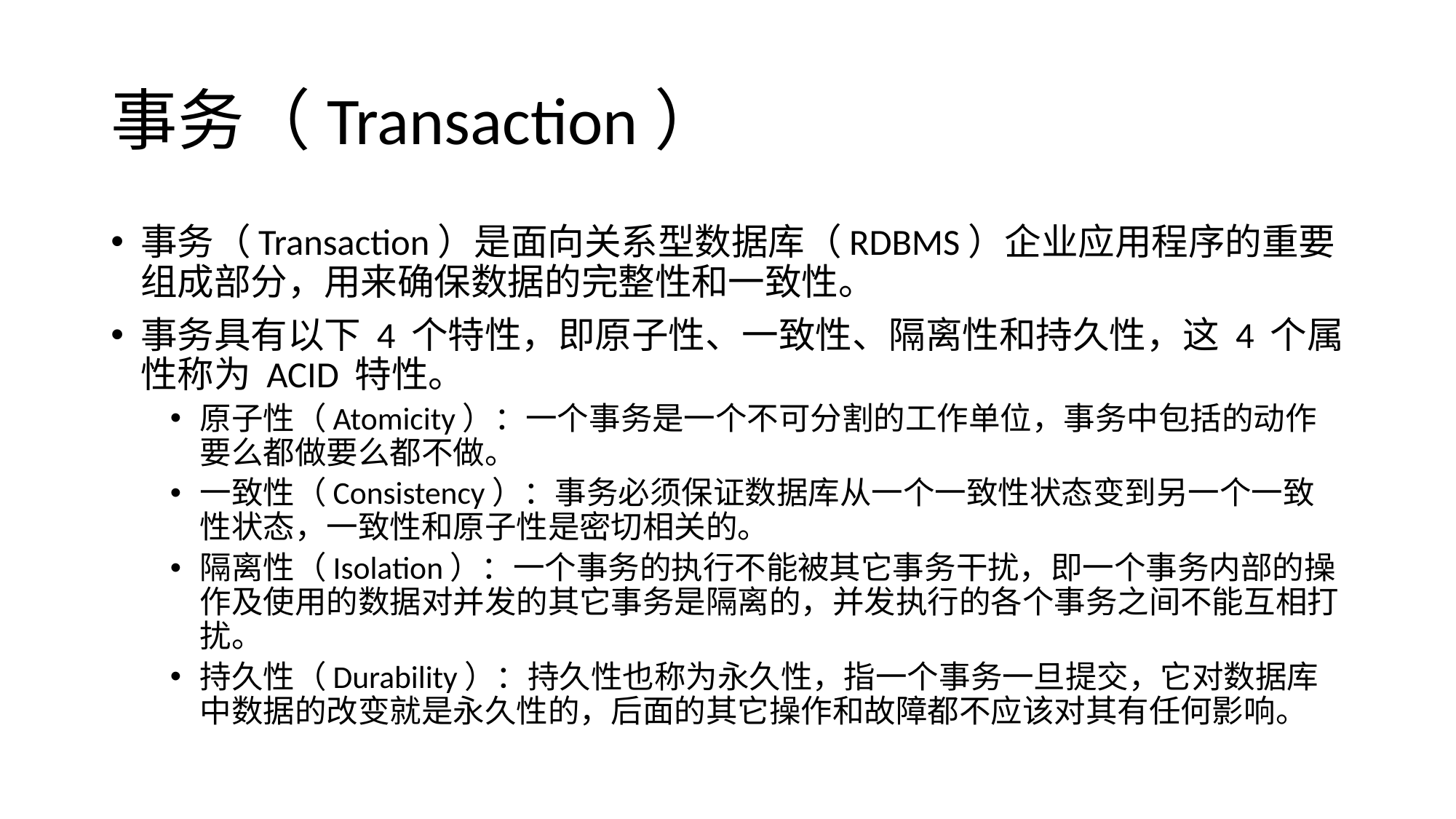

# 事务（Transaction）
事务（Transaction）是面向关系型数据库（RDBMS）企业应用程序的重要组成部分，用来确保数据的完整性和一致性。
事务具有以下 4 个特性，即原子性、一致性、隔离性和持久性，这 4 个属性称为 ACID 特性。
原子性（Atomicity）：一个事务是一个不可分割的工作单位，事务中包括的动作要么都做要么都不做。
一致性（Consistency）：事务必须保证数据库从一个一致性状态变到另一个一致性状态，一致性和原子性是密切相关的。
隔离性（Isolation）：一个事务的执行不能被其它事务干扰，即一个事务内部的操作及使用的数据对并发的其它事务是隔离的，并发执行的各个事务之间不能互相打扰。
持久性（Durability）：持久性也称为永久性，指一个事务一旦提交，它对数据库中数据的改变就是永久性的，后面的其它操作和故障都不应该对其有任何影响。